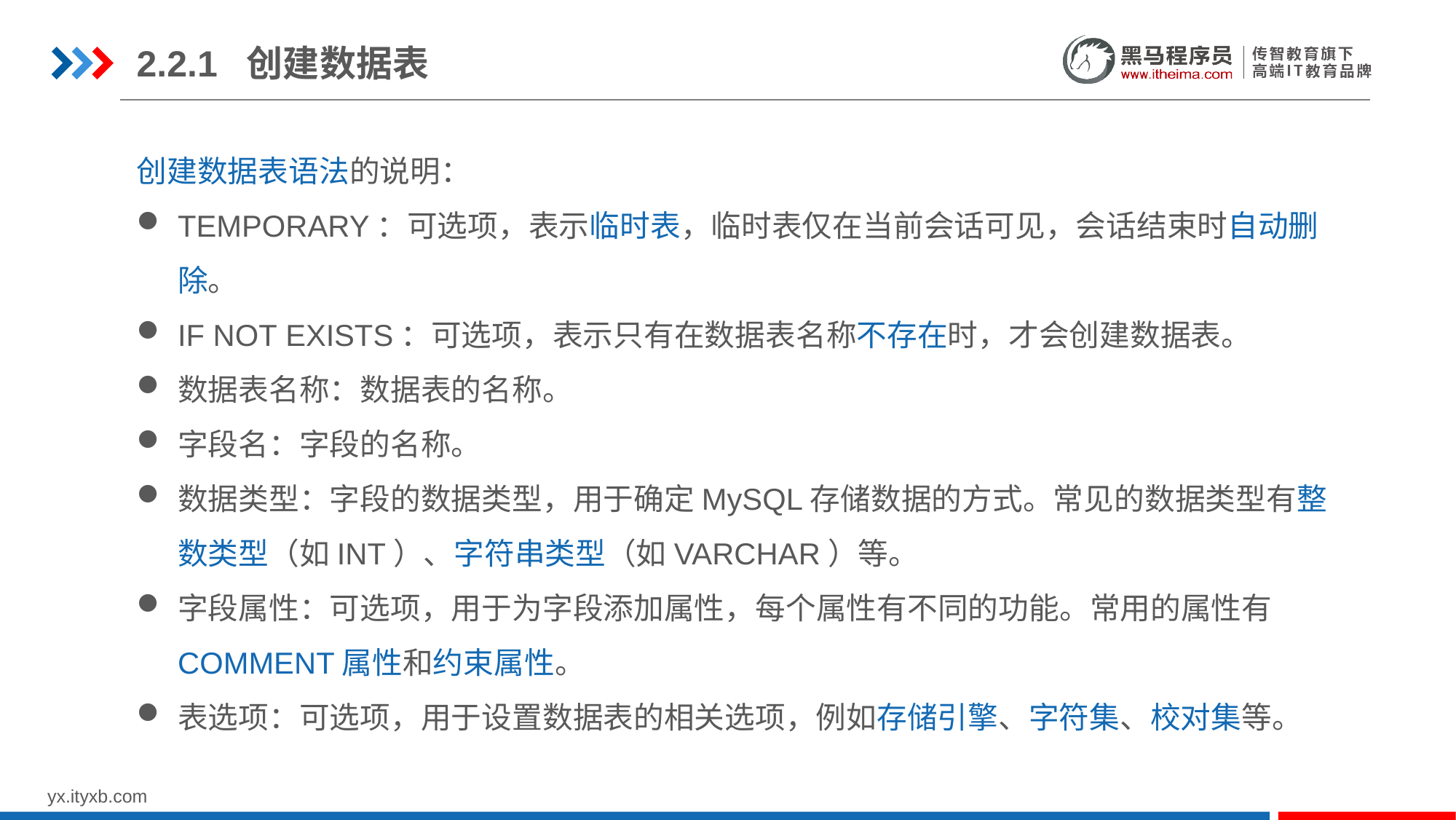

2.2.1  创建数据表
创建数据表语法的说明：
TEMPORARY：可选项，表示临时表，临时表仅在当前会话可见，会话结束时自动删除。
IF NOT EXISTS：可选项，表示只有在数据表名称不存在时，才会创建数据表。
数据表名称：数据表的名称。
字段名：字段的名称。
数据类型：字段的数据类型，用于确定MySQL存储数据的方式。常见的数据类型有整数类型（如INT）、字符串类型（如VARCHAR）等。
字段属性：可选项，用于为字段添加属性，每个属性有不同的功能。常用的属性有COMMENT属性和约束属性。
表选项：可选项，用于设置数据表的相关选项，例如存储引擎、字符集、校对集等。